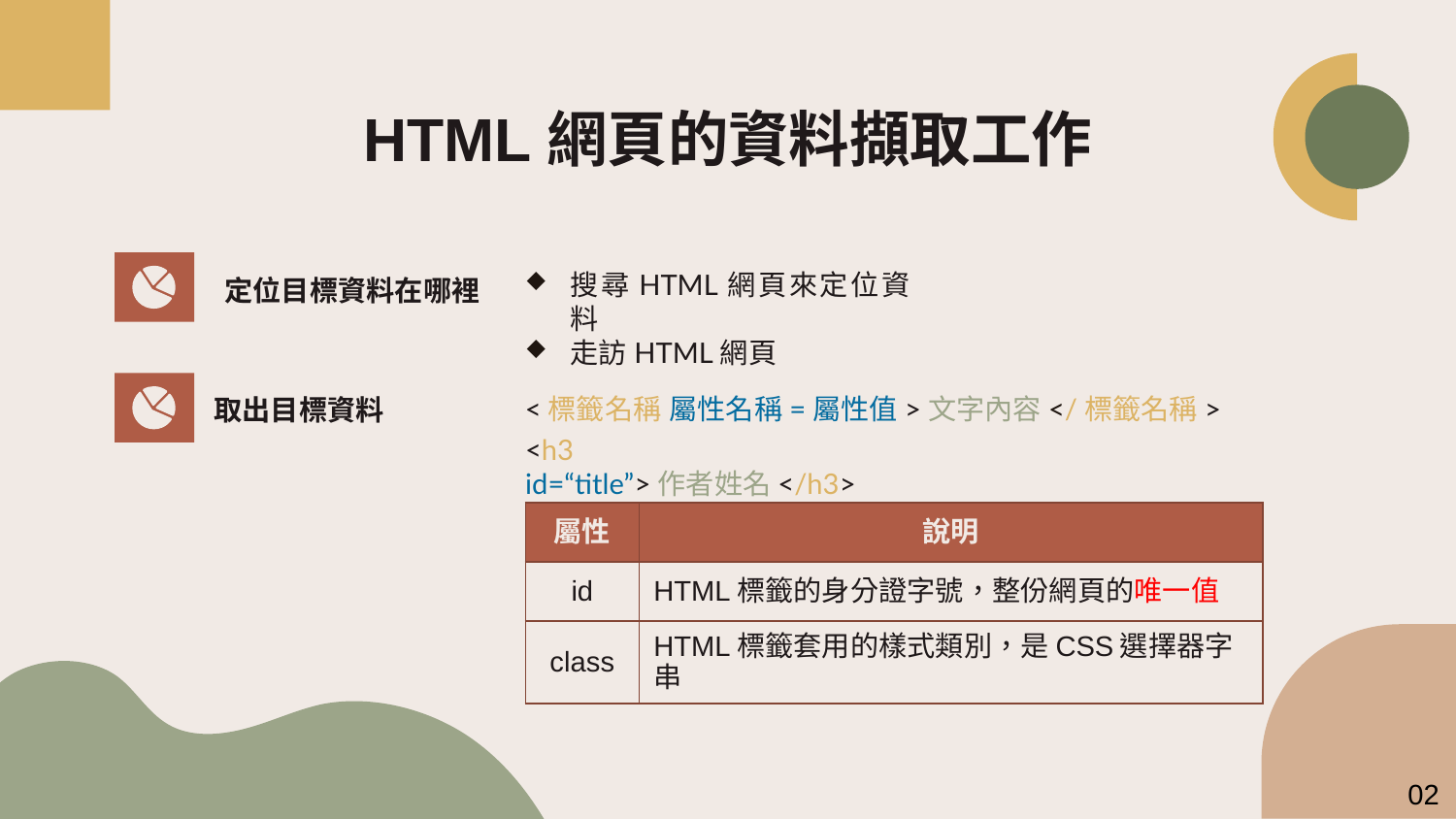

# HTML網頁的資料擷取工作

搜尋HTML網頁來定位資料
走訪HTML網頁

定位目標資料在哪裡

取出目標資料
<標籤名稱 屬性名稱=屬性值>文字內容</標籤名稱>
<h3 id=“title”>作者姓名</h3>
| 屬性 | 說明 |
| --- | --- |
| id | HTML標籤的身分證字號，整份網頁的唯一值 |
| class | HTML標籤套用的樣式類別，是CSS選擇器字串 |
02